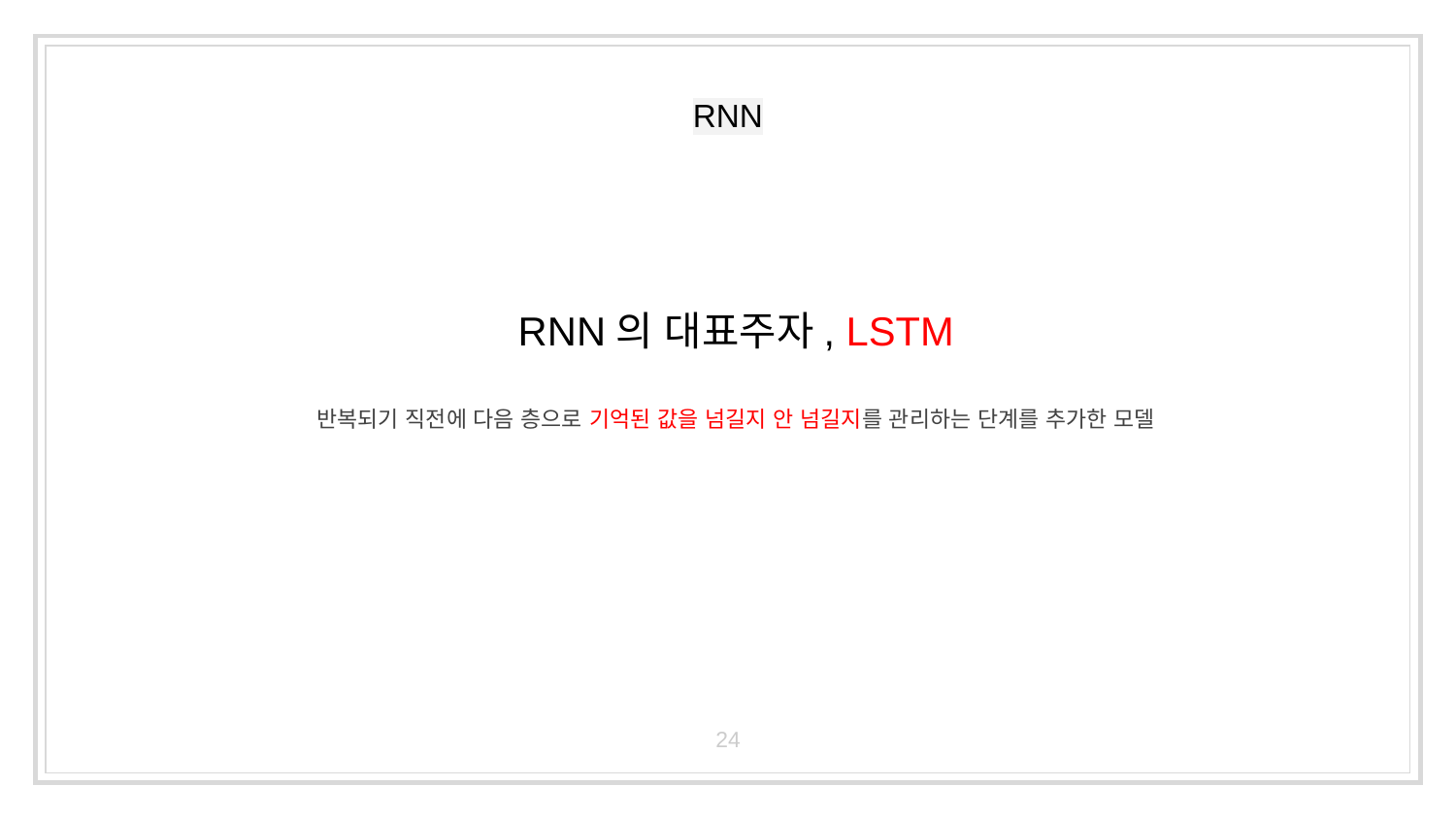

# RNN
RNN의 대표주자, LSTM

반복되기 직전에 다음 층으로 기억된 값을 넘길지 안 넘길지를 관리하는 단계를 추가한 모델
24